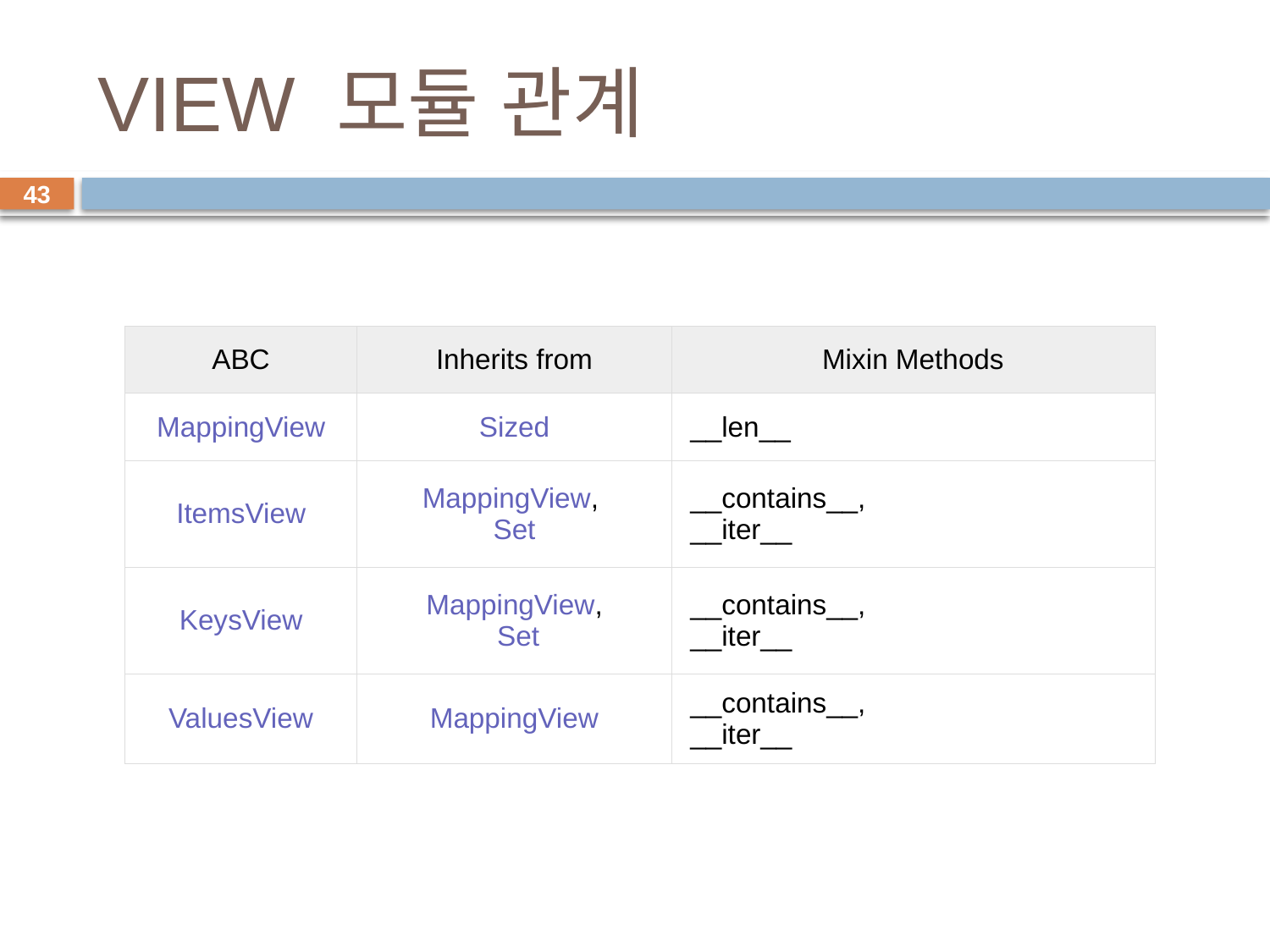

# VIEW 모듈 관계
43
| ABC | Inherits from | Mixin Methods |
| --- | --- | --- |
| MappingView | Sized | \_\_len\_\_ |
| ItemsView | MappingView,  Set | \_\_contains\_\_,  \_\_iter\_\_ |
| KeysView | MappingView,  Set | \_\_contains\_\_,  \_\_iter\_\_ |
| ValuesView | MappingView | \_\_contains\_\_,  \_\_iter\_\_ |